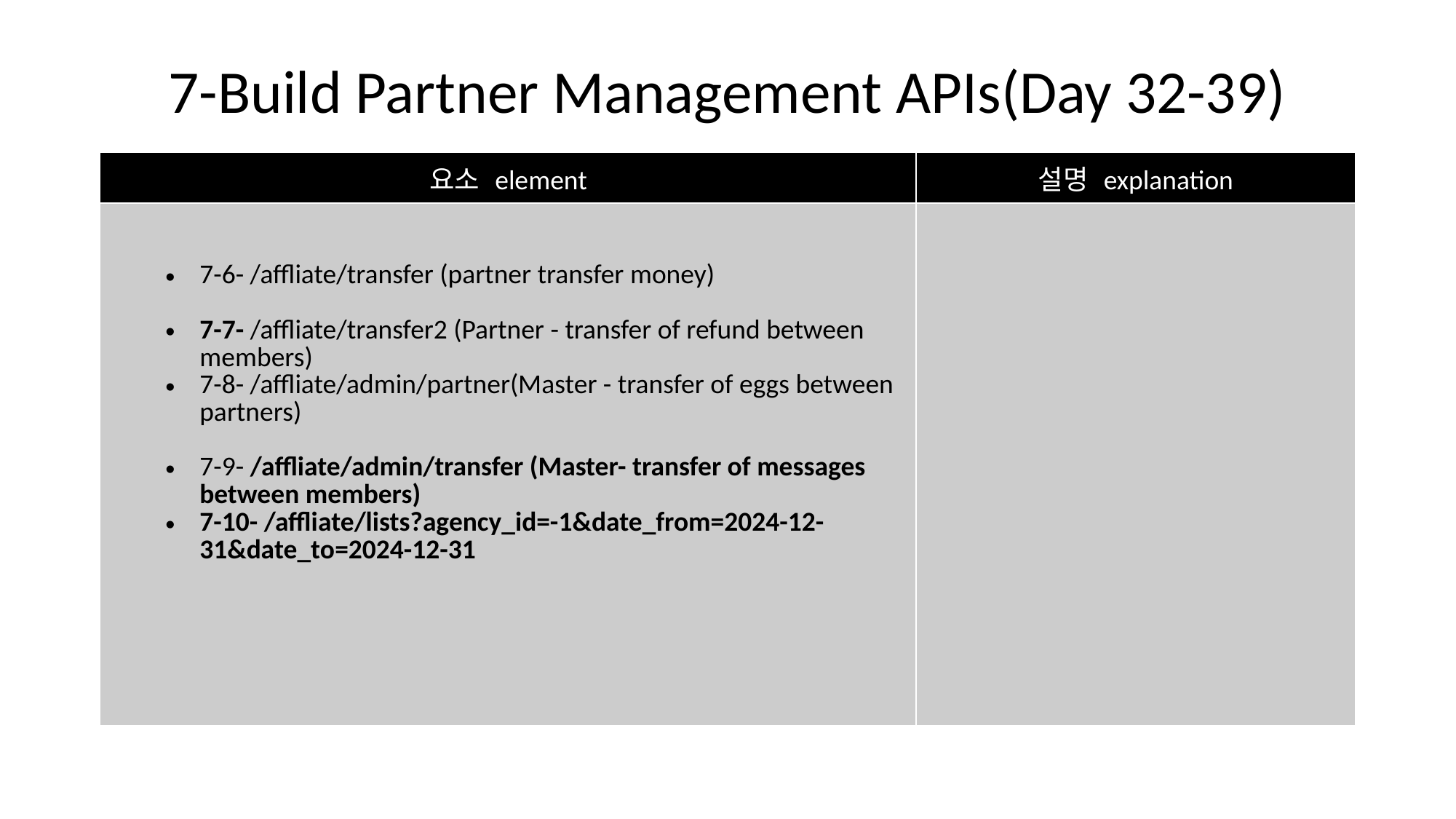

# 7-Build Partner Management APIs(Day 32-39)
| 요소 element | 설명 explanation |
| --- | --- |
| 7-6- /affliate/transfer (partner transfer money) 7-7- /affliate/transfer2 (Partner - transfer of refund between members) 7-8- /affliate/admin/partner(Master - transfer of eggs between partners) 7-9- /affliate/admin/transfer (Master- transfer of messages between members) 7-10- /affliate/lists?agency\_id=-1&date\_from=2024-12-31&date\_to=2024-12-31 |  |